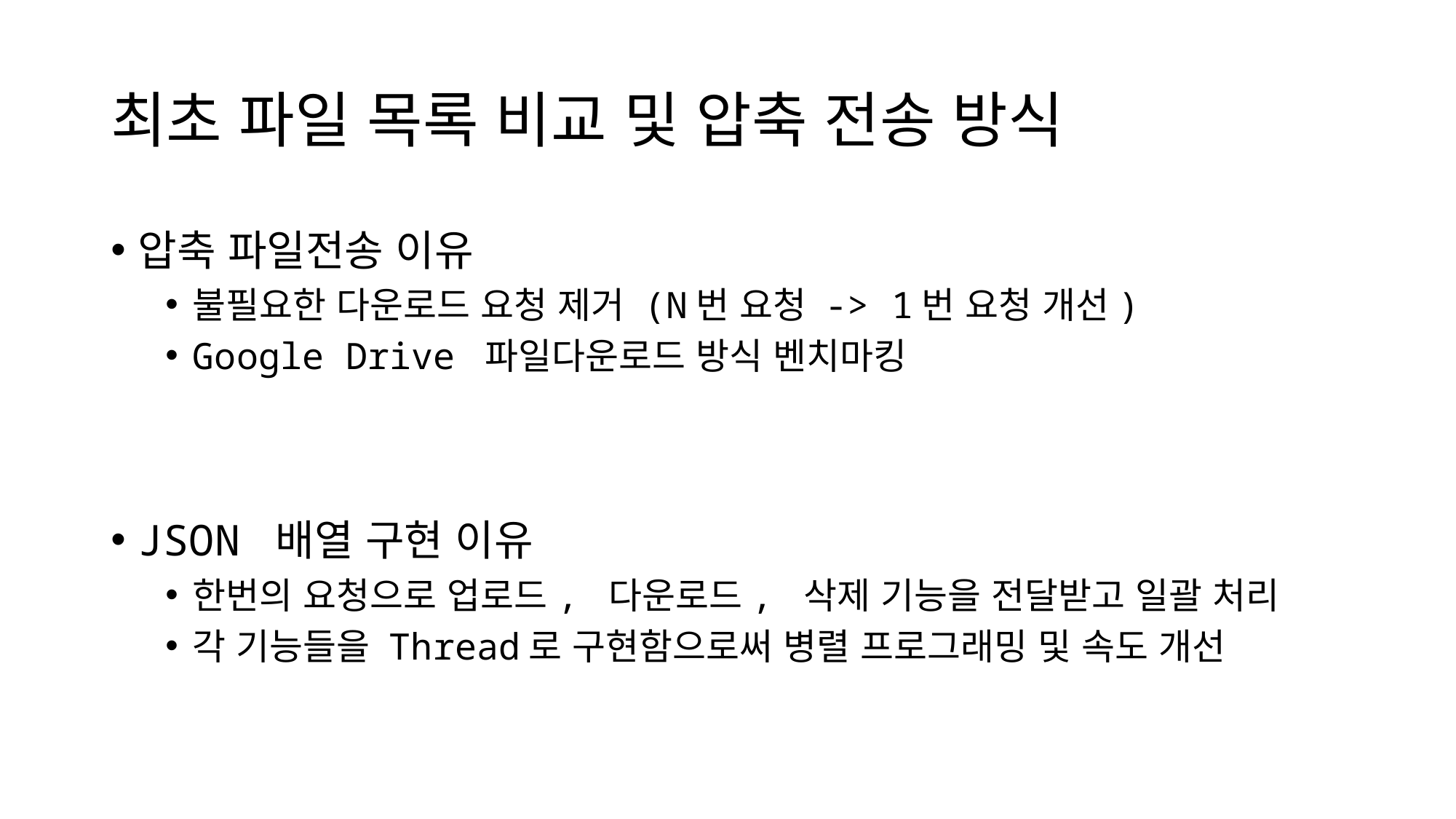

# 최초 파일 목록 비교 및 압축 전송 방식
압축 파일전송 이유
불필요한 다운로드 요청 제거 (N번 요청 -> 1번 요청 개선)
Google Drive 파일다운로드 방식 벤치마킹

JSON 배열 구현 이유
한번의 요청으로 업로드, 다운로드, 삭제 기능을 전달받고 일괄 처리
각 기능들을 Thread로 구현함으로써 병렬 프로그래밍 및 속도 개선